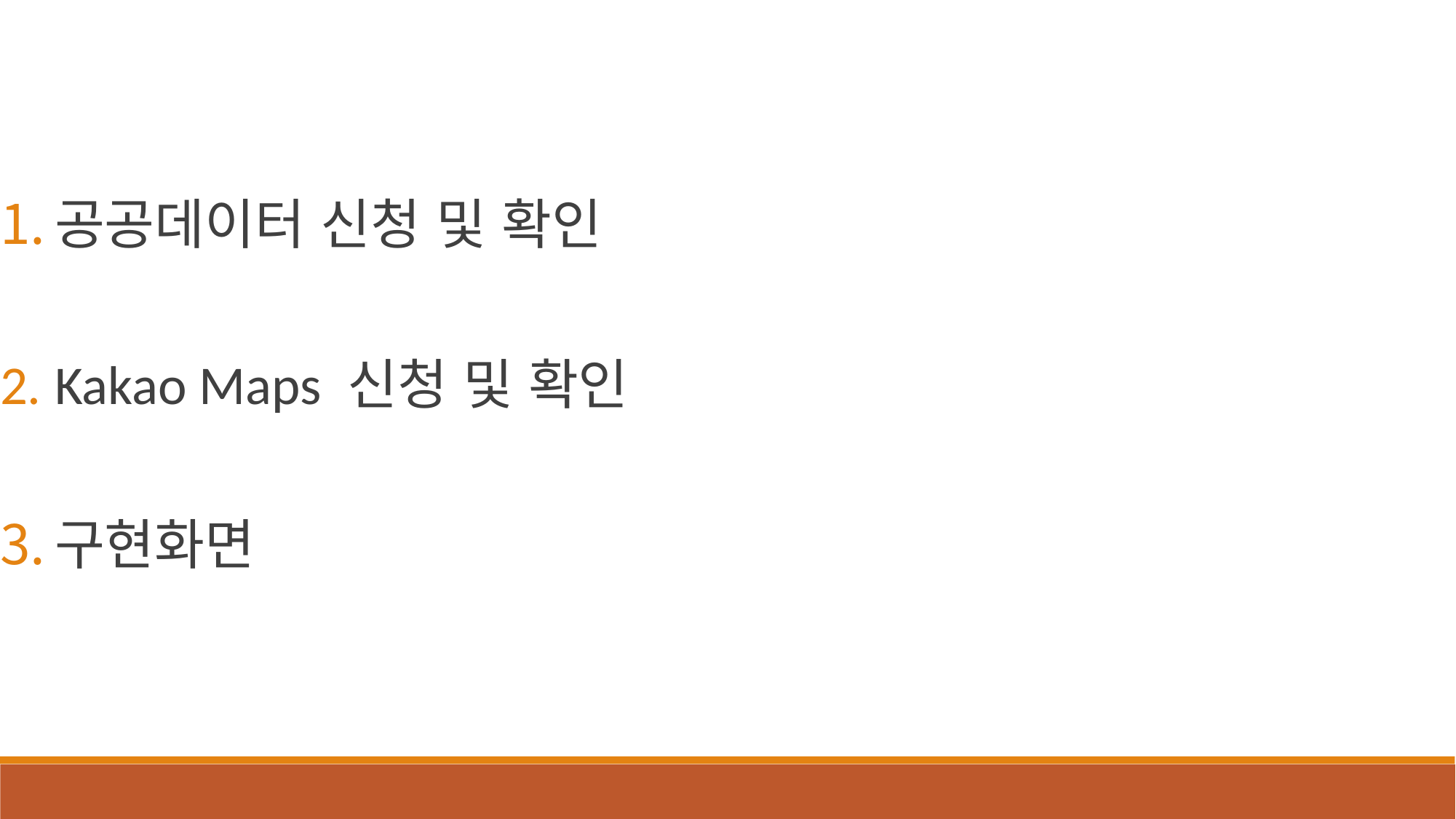

공공데이터 신청 및 확인

Kakao Maps 신청 및 확인

구현화면